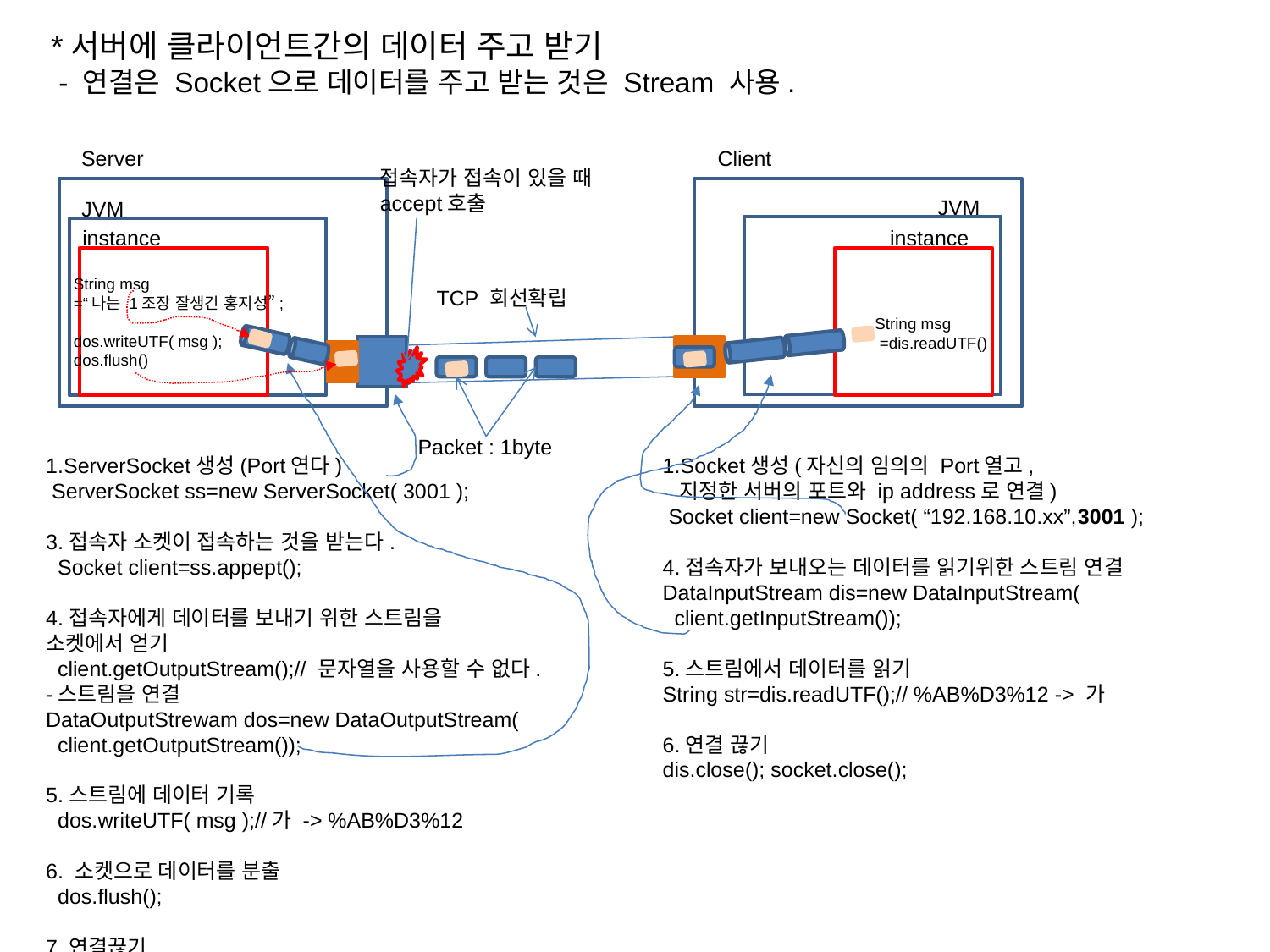

*서버에 클라이언트간의 데이터 주고 받기
 - 연결은 Socket으로 데이터를 주고 받는 것은 Stream 사용.
Server
Client
접속자가 접속이 있을 때
accept호출

JVM
JVM

instance
instance

String msg
=“나는 1조장 잘생긴 홍지성”;

dos.writeUTF( msg );
dos.flush()
TCP 회선확립

String msg
 =dis.readUTF()

Packet : 1byte
1.ServerSocket생성(Port연다)
 ServerSocket ss=new ServerSocket( 3001 );

3.접속자 소켓이 접속하는 것을 받는다.
  Socket client=ss.appept();

4.접속자에게 데이터를 보내기 위한 스트림을
소켓에서 얻기
  client.getOutputStream();// 문자열을 사용할 수 없다.
-스트림을 연결
DataOutputStrewam dos=new DataOutputStream(
  client.getOutputStream());

5.스트림에 데이터 기록
  dos.writeUTF( msg );//가 -> %AB%D3%12

6. 소켓으로 데이터를 분출
  dos.flush();

7.연결끊기
   dos.close();, client.close(), ss.close();
1.Socket생성(자신의 임의의 Port열고,
  지정한 서버의 포트와 ip address로 연결)
 Socket client=new Socket( “192.168.10.xx”,3001 );

4.접속자가 보내오는 데이터를 읽기위한 스트림 연결
DataInputStream dis=new DataInputStream(
  client.getInputStream());

5.스트림에서 데이터를 읽기
String str=dis.readUTF();// %AB%D3%12 -> 가

6.연결 끊기
dis.close(); socket.close();